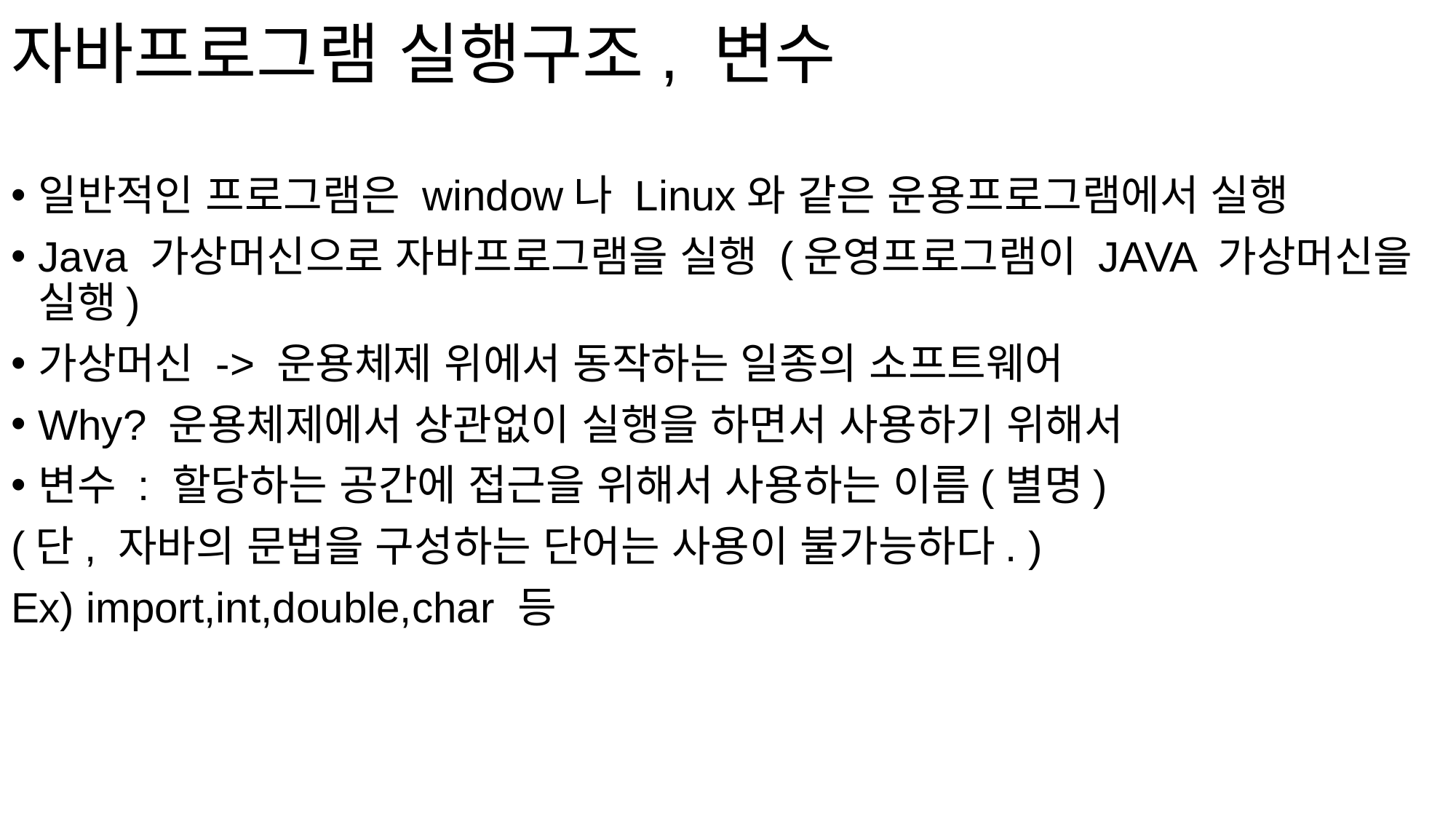

# 자바프로그램 실행구조, 변수
일반적인 프로그램은 window나 Linux와 같은 운용프로그램에서 실행
Java 가상머신으로 자바프로그램을 실행 (운영프로그램이 JAVA 가상머신을 실행)
가상머신 -> 운용체제 위에서 동작하는 일종의 소프트웨어
Why? 운용체제에서 상관없이 실행을 하면서 사용하기 위해서
변수 : 할당하는 공간에 접근을 위해서 사용하는 이름(별명)
(단, 자바의 문법을 구성하는 단어는 사용이 불가능하다. )
Ex) import,int,double,char 등